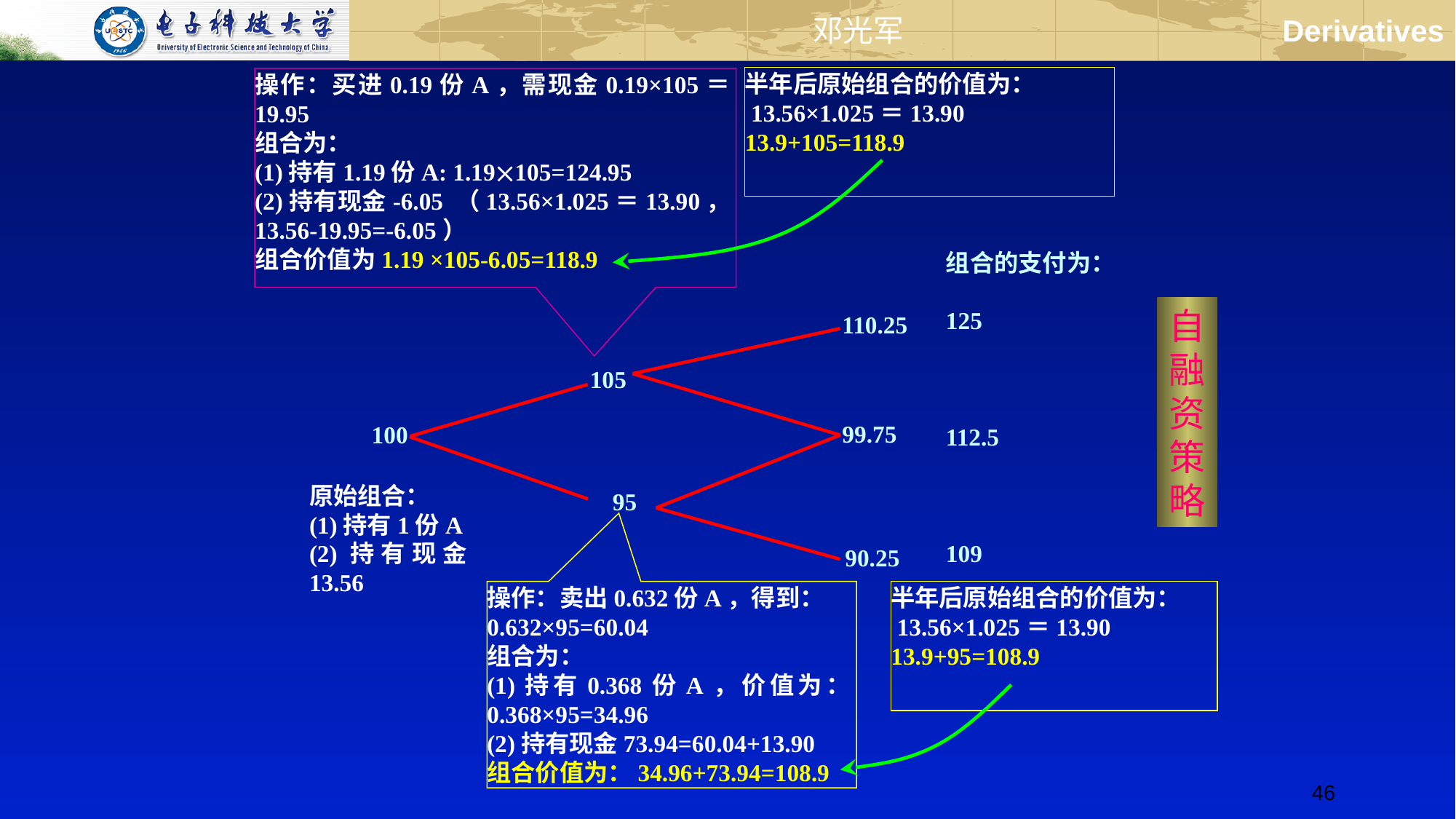

半年后原始组合的价值为：
 13.56×1.025＝13.90
13.9+105=118.9
操作：买进0.19份A，需现金0.19×105＝19.95
组合为：
(1)持有1.19份A: 1.19×105=124.95
(2)持有现金-6.05 （13.56×1.025＝13.90，13.56-19.95=-6.05）
组合价值为1.19 ×105-6.05=118.9

组合的支付为：

125

112.5

109
自融资策略
110.25

105

99.75
100

原始组合：
(1)持有1份A
(2)持有现金13.56
95

90.25
半年后原始组合的价值为：
 13.56×1.025＝13.90
13.9+95=108.9
操作：卖出0.632份A，得到：
0.632×95=60.04
组合为：
(1)持有0.368份A，价值为：0.368×95=34.96
(2)持有现金73.94=60.04+13.90
组合价值为：34.96+73.94=108.9